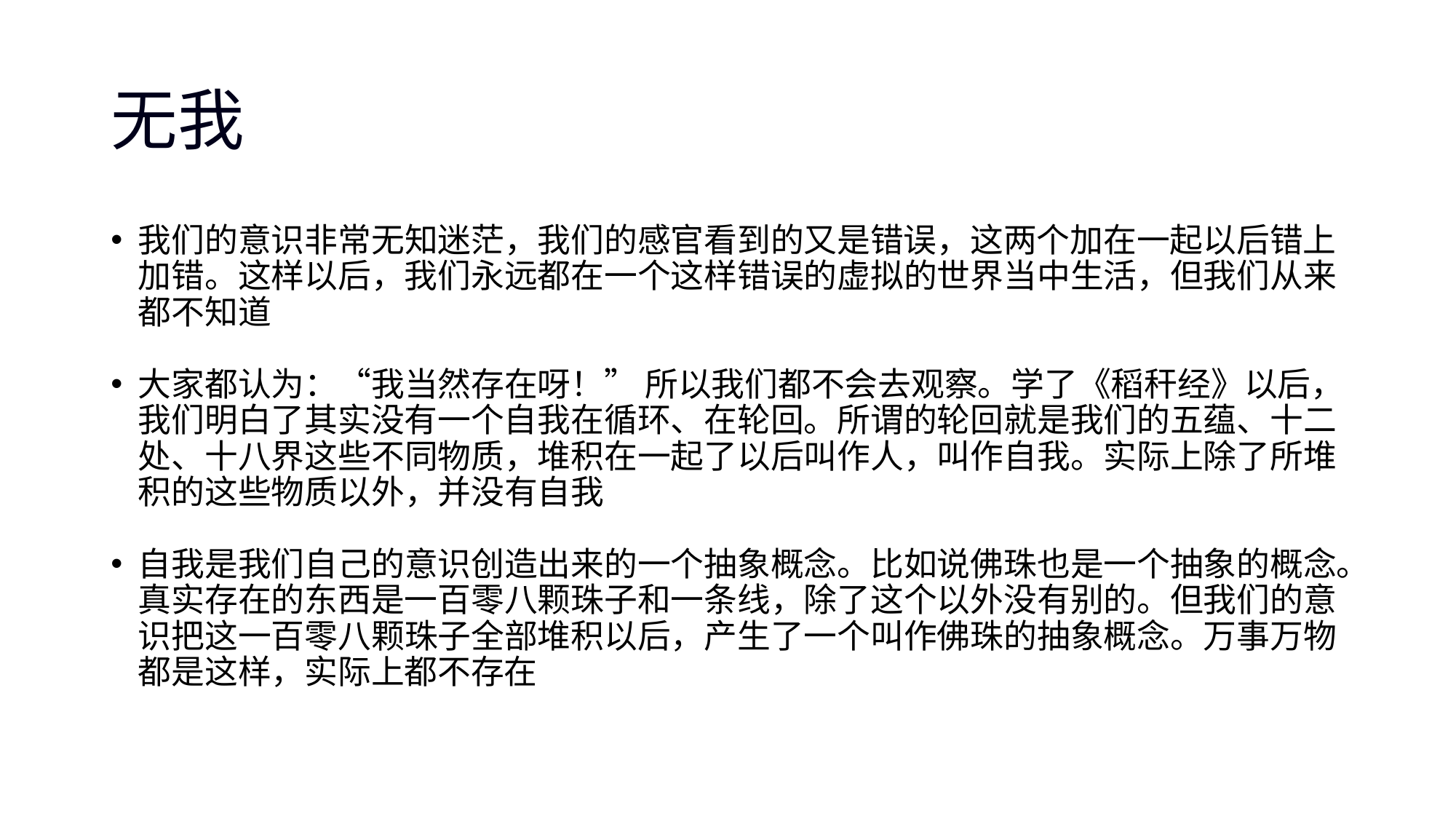

# 无我
我们的意识非常无知迷茫，我们的感官看到的又是错误，这两个加在一起以后错上加错。这样以后，我们永远都在一个这样错误的虚拟的世界当中生活，但我们从来都不知道

大家都认为：“我当然存在呀！” 所以我们都不会去观察。学了《稻秆经》以后，我们明白了其实没有一个自我在循环、在轮回。所谓的轮回就是我们的五蕴、十二处、十八界这些不同物质，堆积在一起了以后叫作人，叫作自我。实际上除了所堆积的这些物质以外，并没有自我

自我是我们自己的意识创造出来的一个抽象概念。比如说佛珠也是一个抽象的概念。真实存在的东西是一百零八颗珠子和一条线，除了这个以外没有别的。但我们的意识把这一百零八颗珠子全部堆积以后，产生了一个叫作佛珠的抽象概念。万事万物都是这样，实际上都不存在